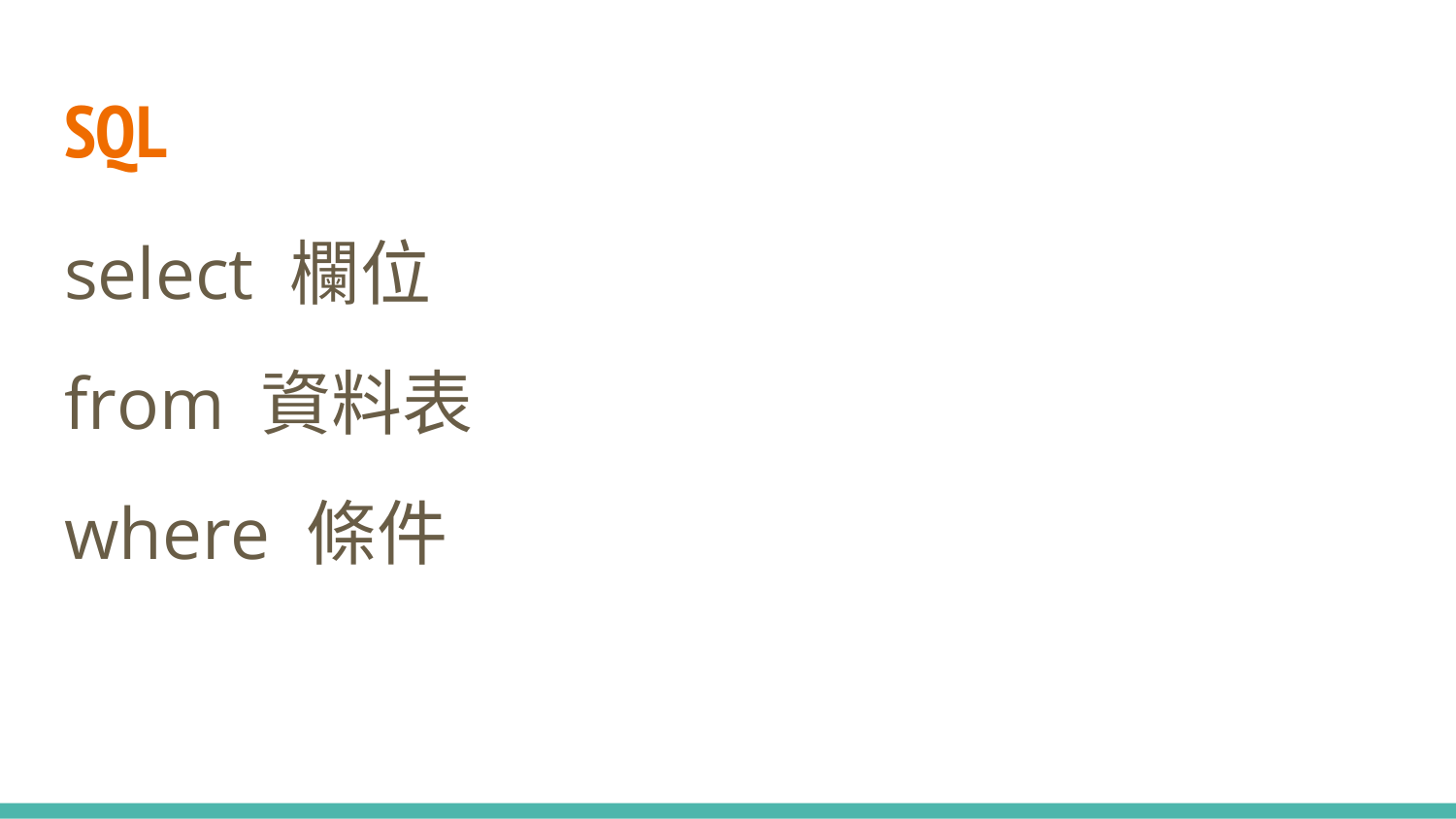

# SQL

select 欄位
from 資料表
where 條件